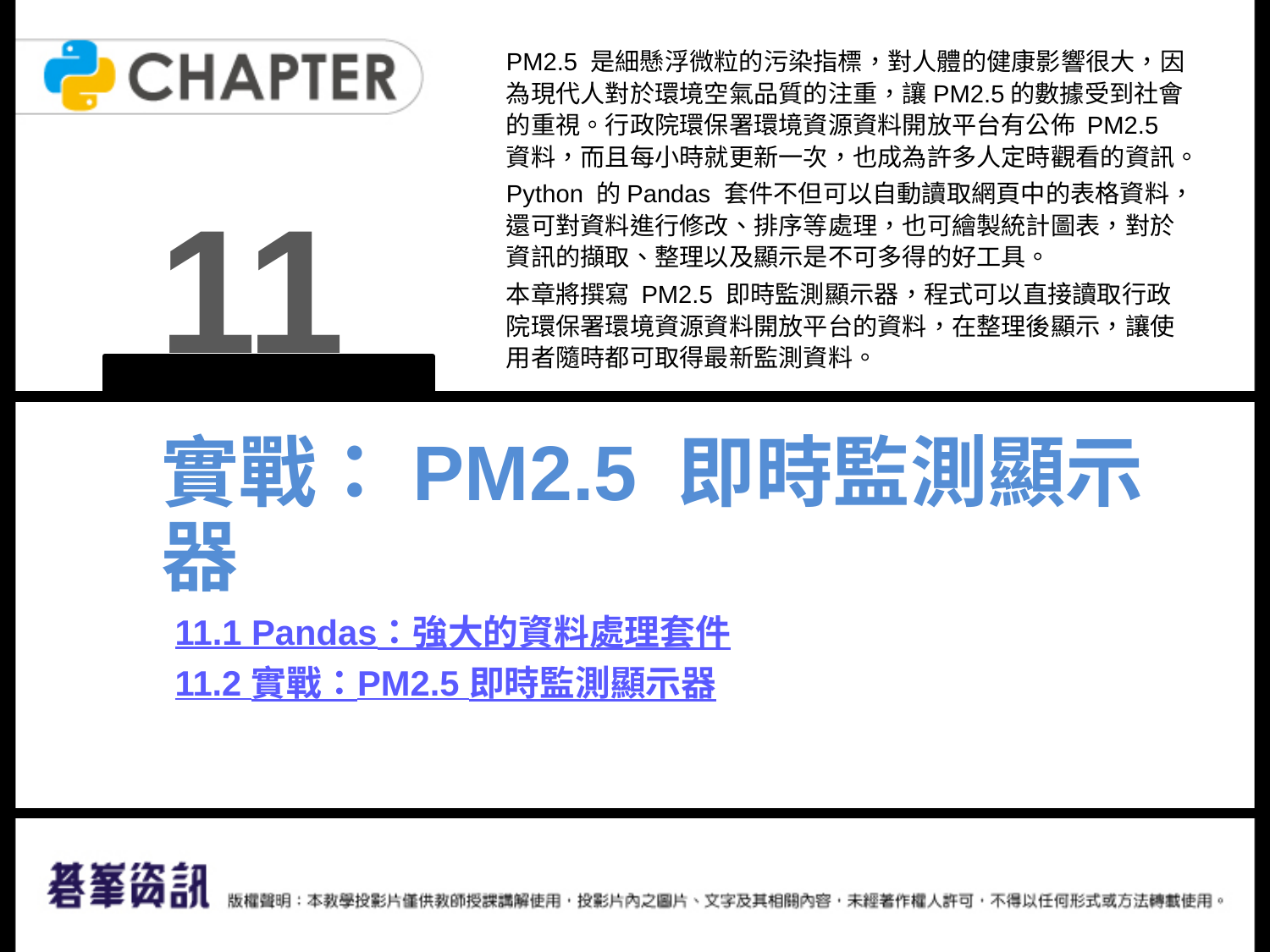

PM2.5 是細懸浮微粒的污染指標，對人體的健康影響很大，因為現代人對於環境空氣品質的注重，讓PM2.5的數據受到社會的重視。行政院環保署環境資源資料開放平台有公佈 PM2.5 資料，而且每小時就更新一次，也成為許多人定時觀看的資訊。
Python 的Pandas 套件不但可以自動讀取網頁中的表格資料，還可對資料進行修改、排序等處理，也可繪製統計圖表，對於資訊的擷取、整理以及顯示是不可多得的好工具。
本章將撰寫 PM2.5 即時監測顯示器，程式可以直接讀取行政院環保署環境資源資料開放平台的資料，在整理後顯示，讓使用者隨時都可取得最新監測資料。
11
實戰：PM2.5 即時監測顯示器
11.1 Pandas：強大的資料處理套件
11.2 實戰：PM2.5 即時監測顯示器